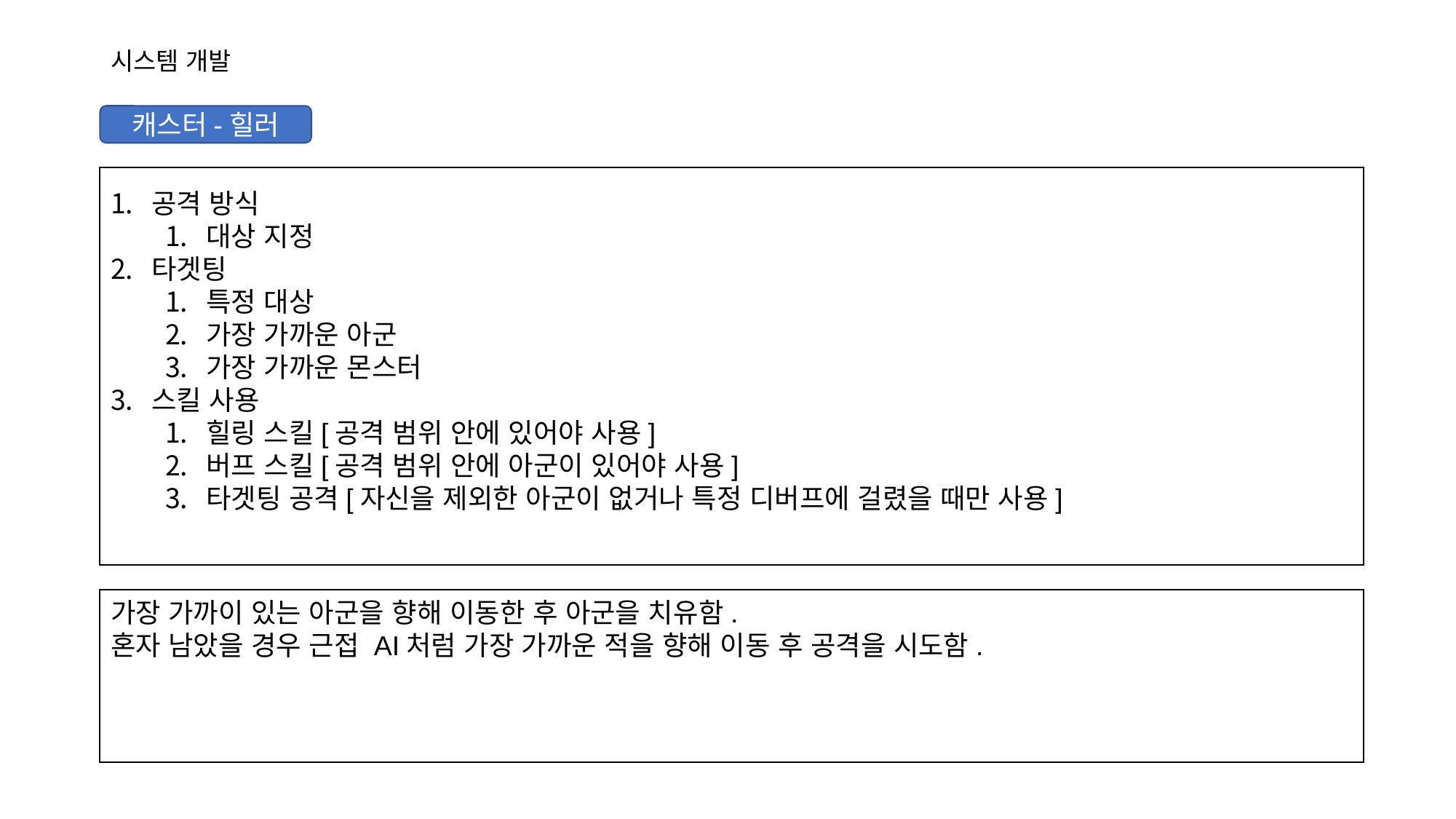

# 시스템 개발
캐스터-힐러
공격 방식
대상 지정
타겟팅
특정 대상
가장 가까운 아군
가장 가까운 몬스터
스킬 사용
힐링 스킬[공격 범위 안에 있어야 사용]
버프 스킬[공격 범위 안에 아군이 있어야 사용]
타겟팅 공격[자신을 제외한 아군이 없거나 특정 디버프에 걸렸을 때만 사용]

가장 가까이 있는 아군을 향해 이동한 후 아군을 치유함.
혼자 남았을 경우 근접 AI처럼 가장 가까운 적을 향해 이동 후 공격을 시도함.